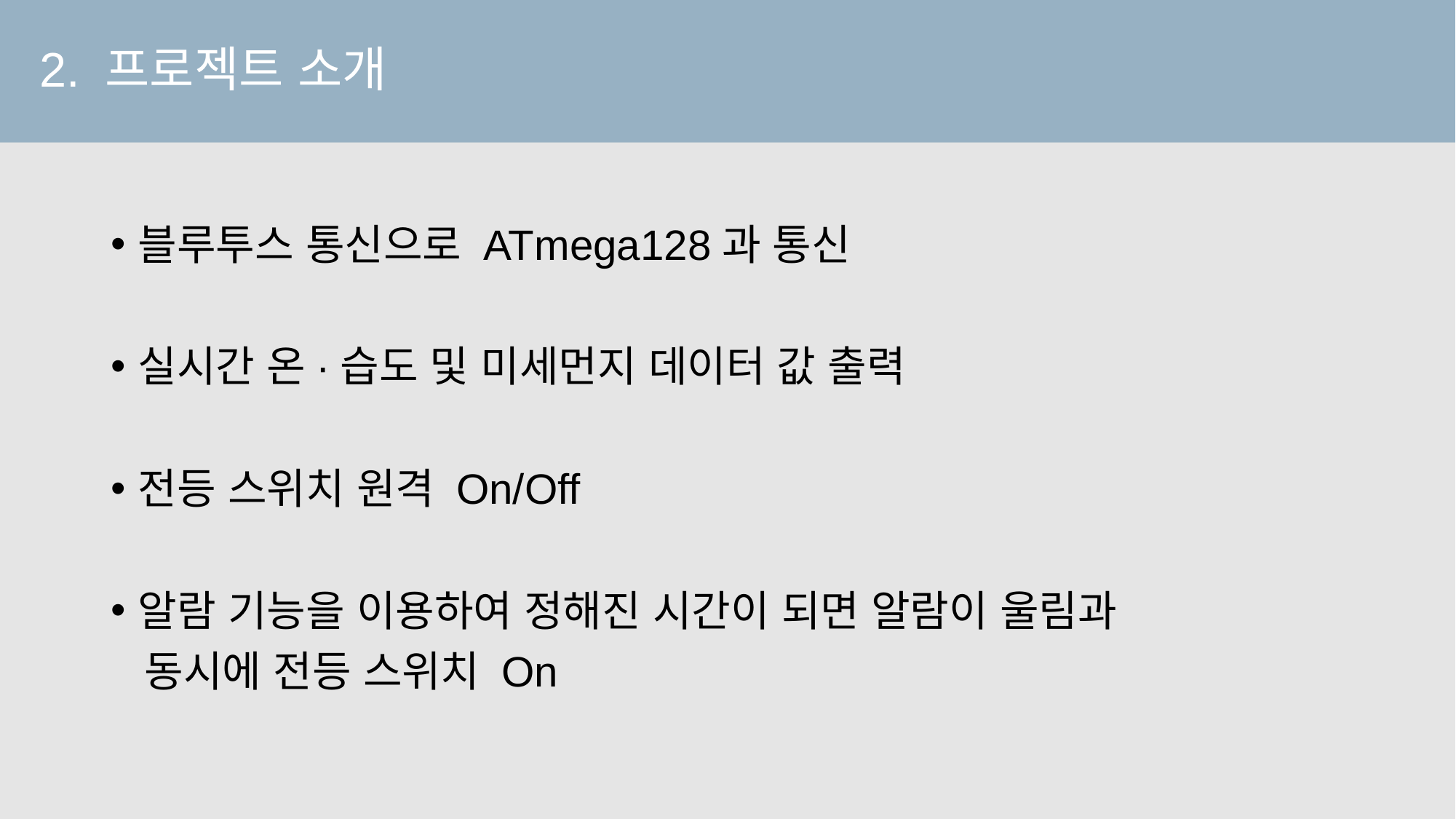

# 2. 프로젝트 소개
블루투스 통신으로 ATmega128과 통신

실시간 온·습도 및 미세먼지 데이터 값 출력

전등 스위치 원격 On/Off

알람 기능을 이용하여 정해진 시간이 되면 알람이 울림과
  동시에 전등 스위치 On